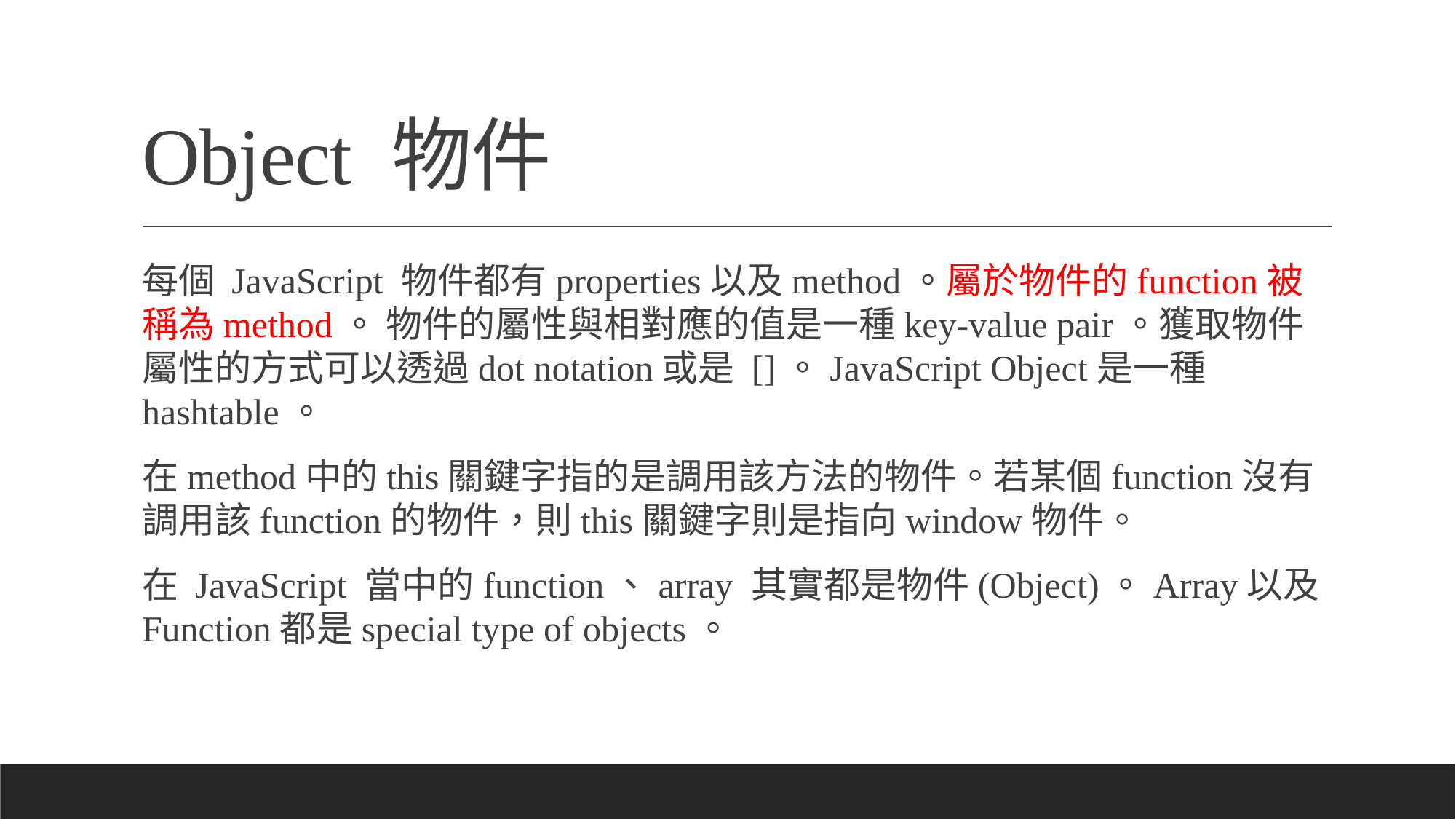

# Object 物件
每個 JavaScript 物件都有properties以及method。屬於物件的function被稱為method。 物件的屬性與相對應的值是一種key-value pair。獲取物件屬性的方式可以透過dot notation或是 []。JavaScript Object是一種hashtable。
在method中的this關鍵字指的是調用該方法的物件。若某個function沒有調用該function的物件，則this關鍵字則是指向window物件。
在 JavaScript 當中的function、array 其實都是物件(Object)。Array以及Function都是special type of objects。